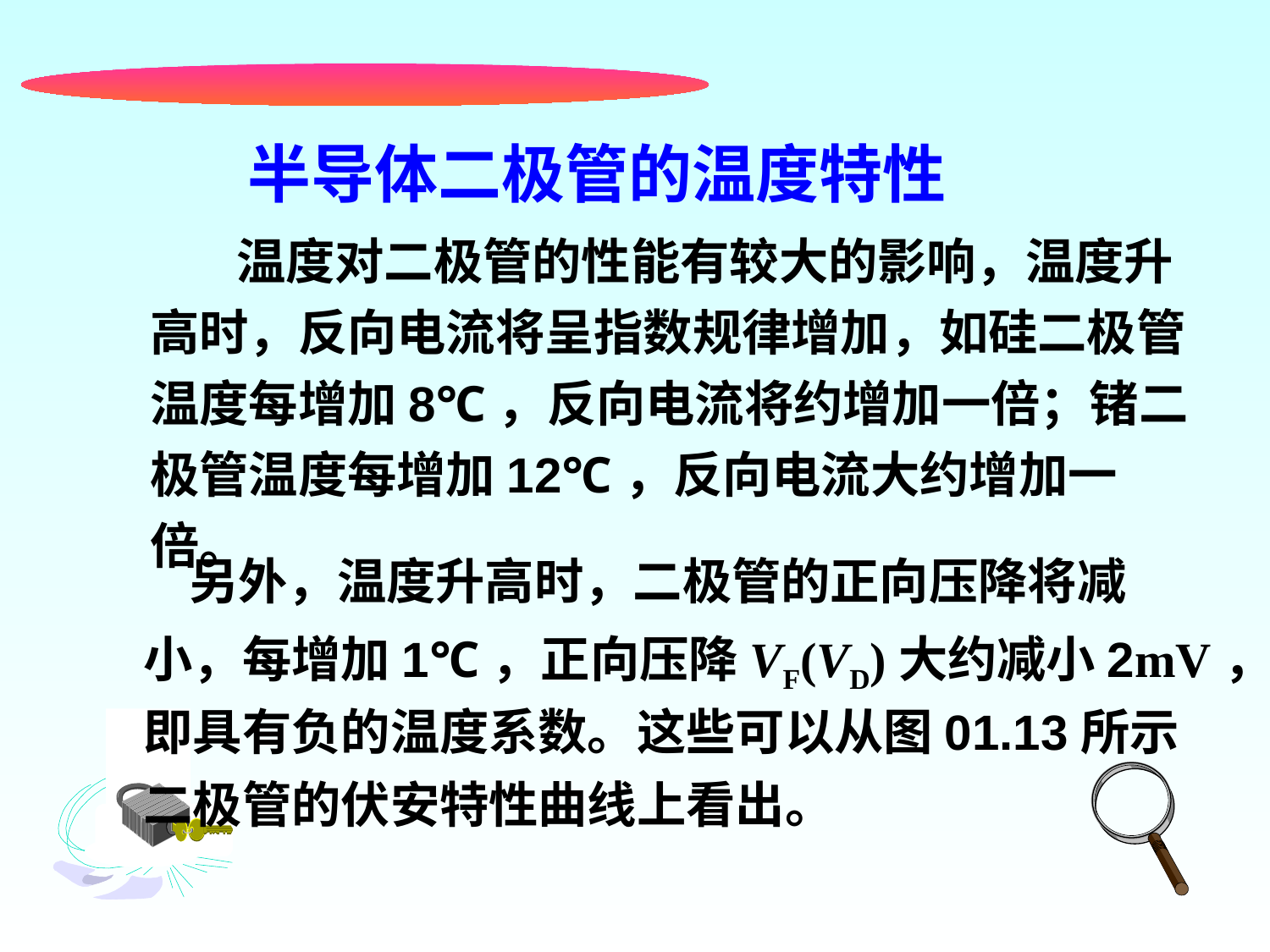

半导体二极管的温度特性
        温度对二极管的性能有较大的影响，温度升高时，反向电流将呈指数规律增加，如硅二极管温度每增加8℃，反向电流将约增加一倍；锗二极管温度每增加12℃，反向电流大约增加一倍。
   另外，温度升高时，二极管的正向压降将减
小，每增加1℃，正向压降VF(VD)大约减小2mV，
即具有负的温度系数。这些可以从图01.13所示
二极管的伏安特性曲线上看出。